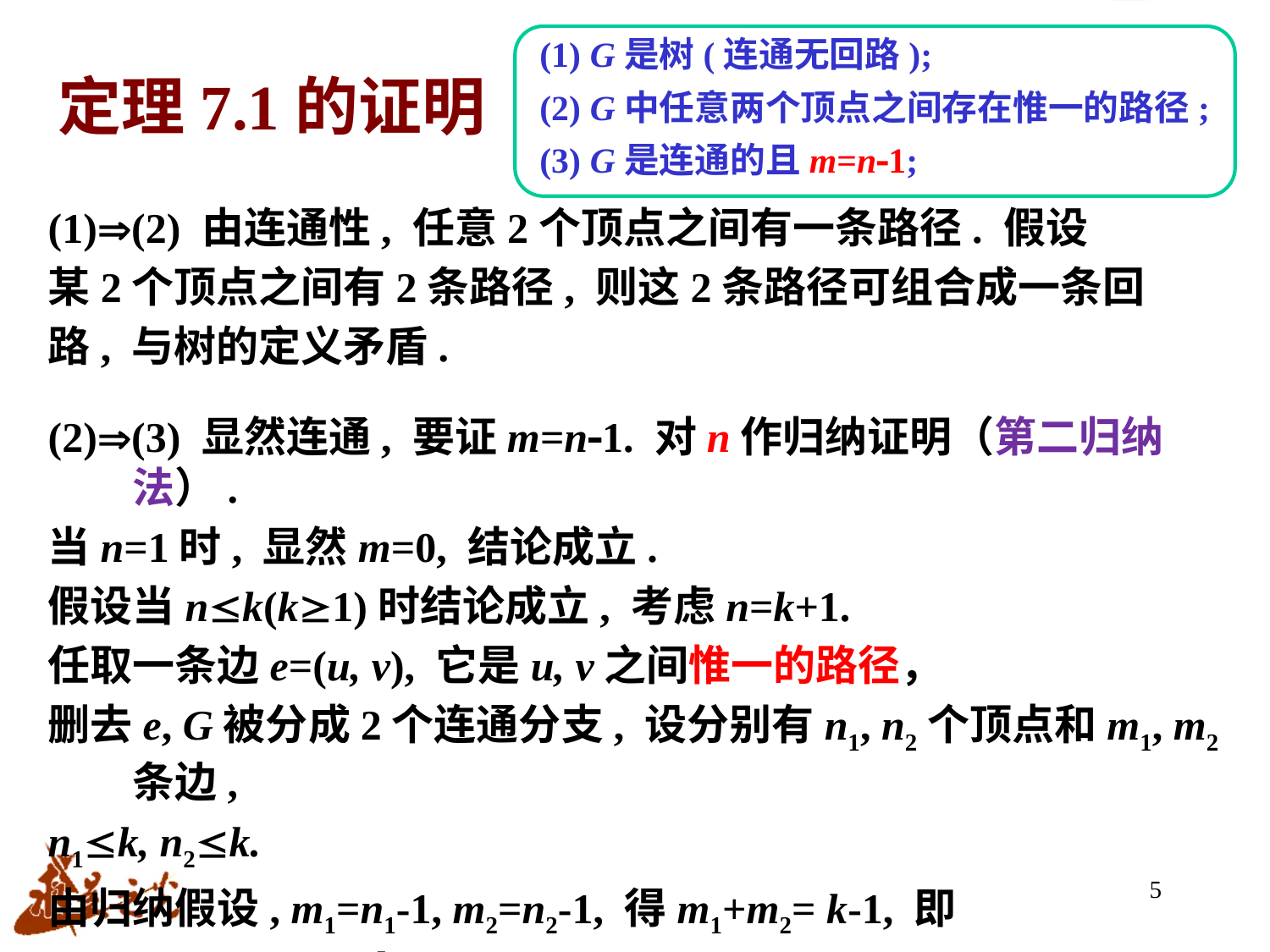

# 定理7.1的证明
(1) G是树(连通无回路);
(2) G中任意两个顶点之间存在惟一的路径;
(3) G是连通的且m=n−1;

(1)⇒(2) 由连通性, 任意2个顶点之间有一条路径. 假设
某2个顶点之间有2条路径, 则这2条路径可组合成一条回
路, 与树的定义矛盾.

(2)⇒(3) 显然连通, 要证m=n−1. 对n作归纳证明（第二归纳法）.
当n=1时, 显然m=0, 结论成立.
假设当n≤k(k≥1)时结论成立, 考虑n=k+1.
任取一条边e=(u, v), 它是u, v之间惟一的路径，
删去e, G被分成2个连通分支, 设分别有n1, n2个顶点和m1, m2条边,
n1≤k, n2≤k.
由归纳假设, m1=n1-1, m2=n2-1, 得m1+m2= k-1, 即m=m1+m2+1=k.
得证.
5